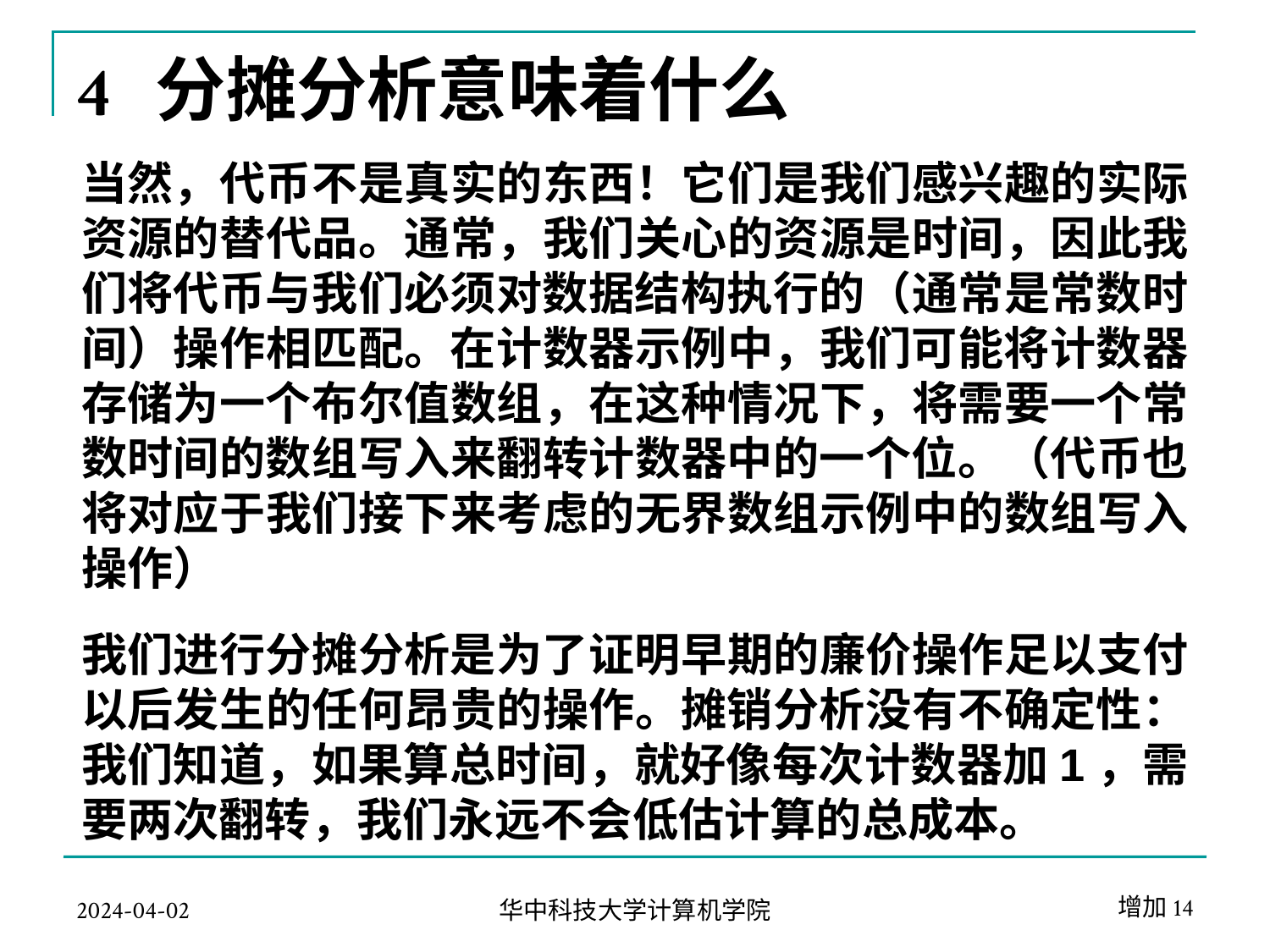

# 4  分摊分析意味着什么
当然，代币不是真实的东西！它们是我们感兴趣的实际资源的替代品。通常，我们关心的资源是时间，因此我们将代币与我们必须对数据结构执行的（通常是常数时间）操作相匹配。在计数器示例中，我们可能将计数器存储为一个布尔值数组，在这种情况下，将需要一个常数时间的数组写入来翻转计数器中的一个位。（代币也将对应于我们接下来考虑的无界数组示例中的数组写入操作）
我们进行分摊分析是为了证明早期的廉价操作足以支付以后发生的任何昂贵的操作。摊销分析没有不确定性：我们知道，如果算总时间，就好像每次计数器加1，需要两次翻转，我们永远不会低估计算的总成本。

2024-04-02
增加14
华中科技大学计算机学院